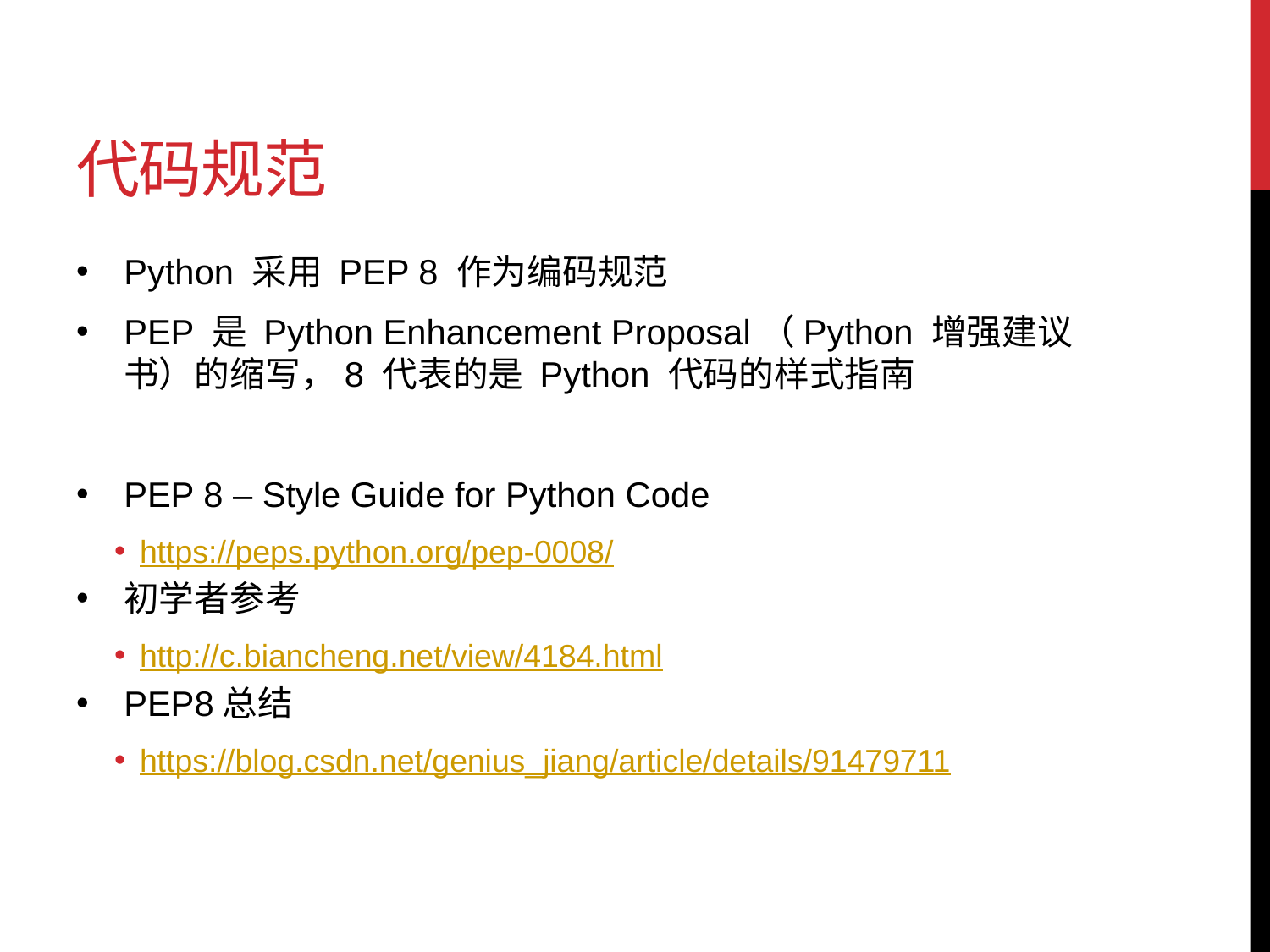

# 代码规范
Python 采用 PEP 8 作为编码规范
PEP 是 Python Enhancement Proposal（Python 增强建议书）的缩写，8 代表的是 Python 代码的样式指南

PEP 8 – Style Guide for Python Code
https://peps.python.org/pep-0008/
初学者参考
http://c.biancheng.net/view/4184.html
PEP8总结
https://blog.csdn.net/genius_jiang/article/details/91479711